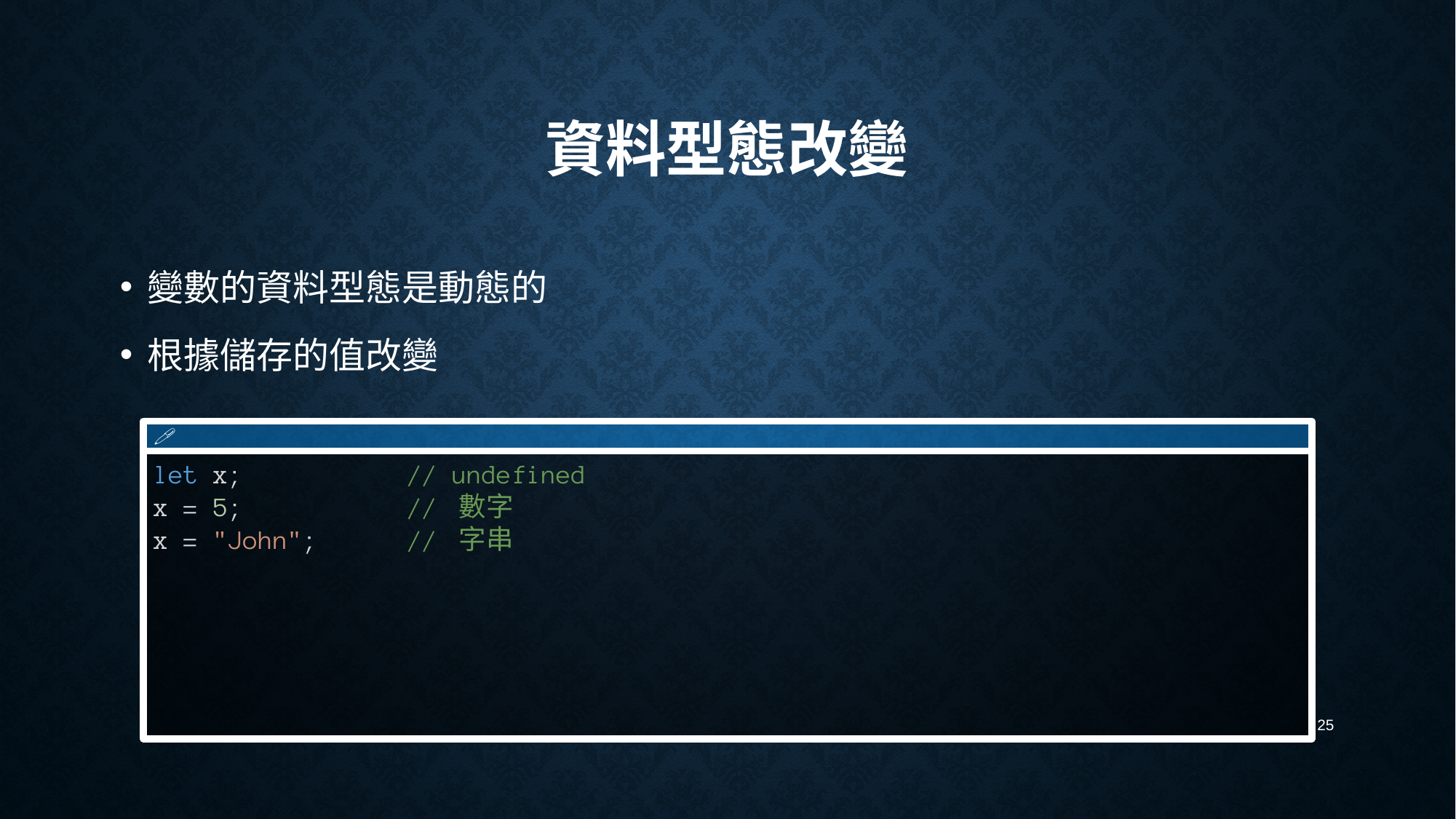

# 資料型態改變
變數的資料型態是動態的
根據儲存的值改變
🖊
let x;           // undefined
x = 5;           // 數字
x = "John";      // 字串
25